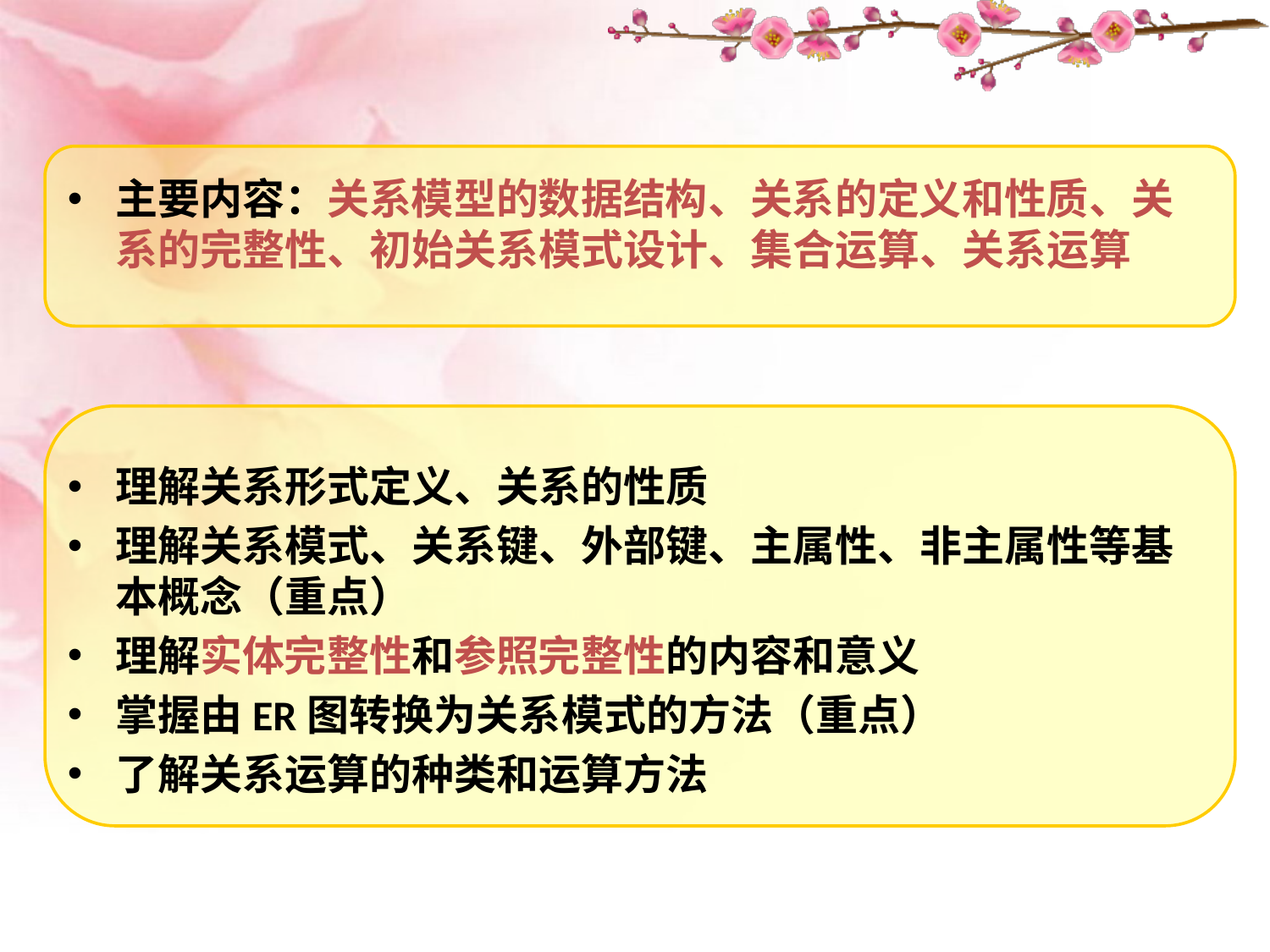

主要内容：关系模型的数据结构、关系的定义和性质、关系的完整性、初始关系模式设计、集合运算、关系运算

理解关系形式定义、关系的性质
理解关系模式、关系键、外部键、主属性、非主属性等基本概念（重点）
理解实体完整性和参照完整性的内容和意义
掌握由ER图转换为关系模式的方法（重点）
了解关系运算的种类和运算方法